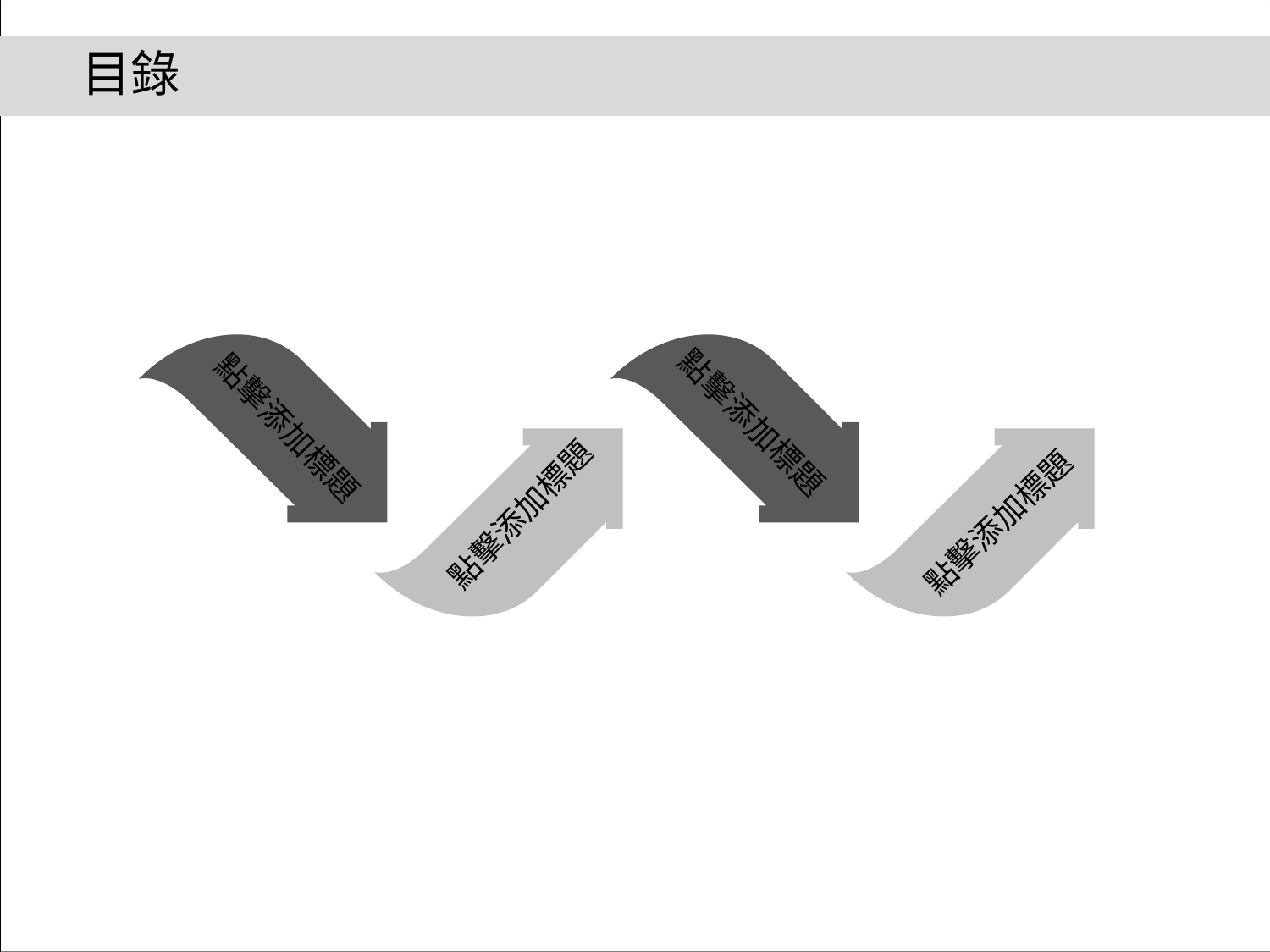

目錄
點擊添加文本

點擊添加標題
點擊添加標題
點擊添加文本
點擊添加標題
點擊添加標題
點擊添加文本
點擊添加文本